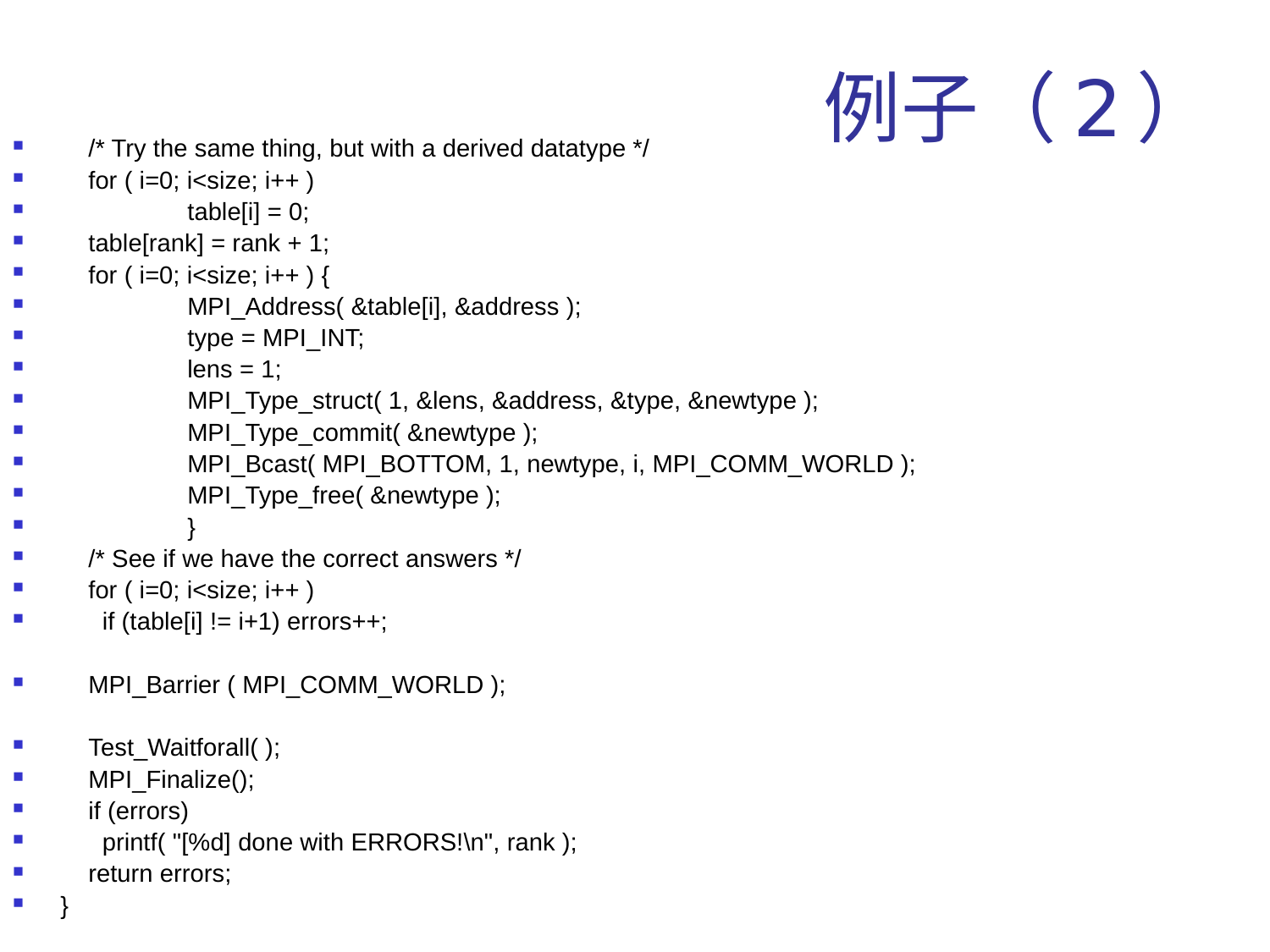

# 例子（2）

    /* Try the same thing, but with a derived datatype */
    for ( i=0; i<size; i++ )
	table[i] = 0;
    table[rank] = rank + 1;
    for ( i=0; i<size; i++ ) {
	MPI_Address( &table[i], &address );
	type = MPI_INT;
	lens = 1;
	MPI_Type_struct( 1, &lens, &address, &type, &newtype );
	MPI_Type_commit( &newtype );
	MPI_Bcast( MPI_BOTTOM, 1, newtype, i, MPI_COMM_WORLD );
	MPI_Type_free( &newtype );
	}
    /* See if we have the correct answers */
    for ( i=0; i<size; i++ )
      if (table[i] != i+1) errors++;

    MPI_Barrier ( MPI_COMM_WORLD );

    Test_Waitforall( );
    MPI_Finalize();
    if (errors)
      printf( "[%d] done with ERRORS!\n", rank );
    return errors;
}